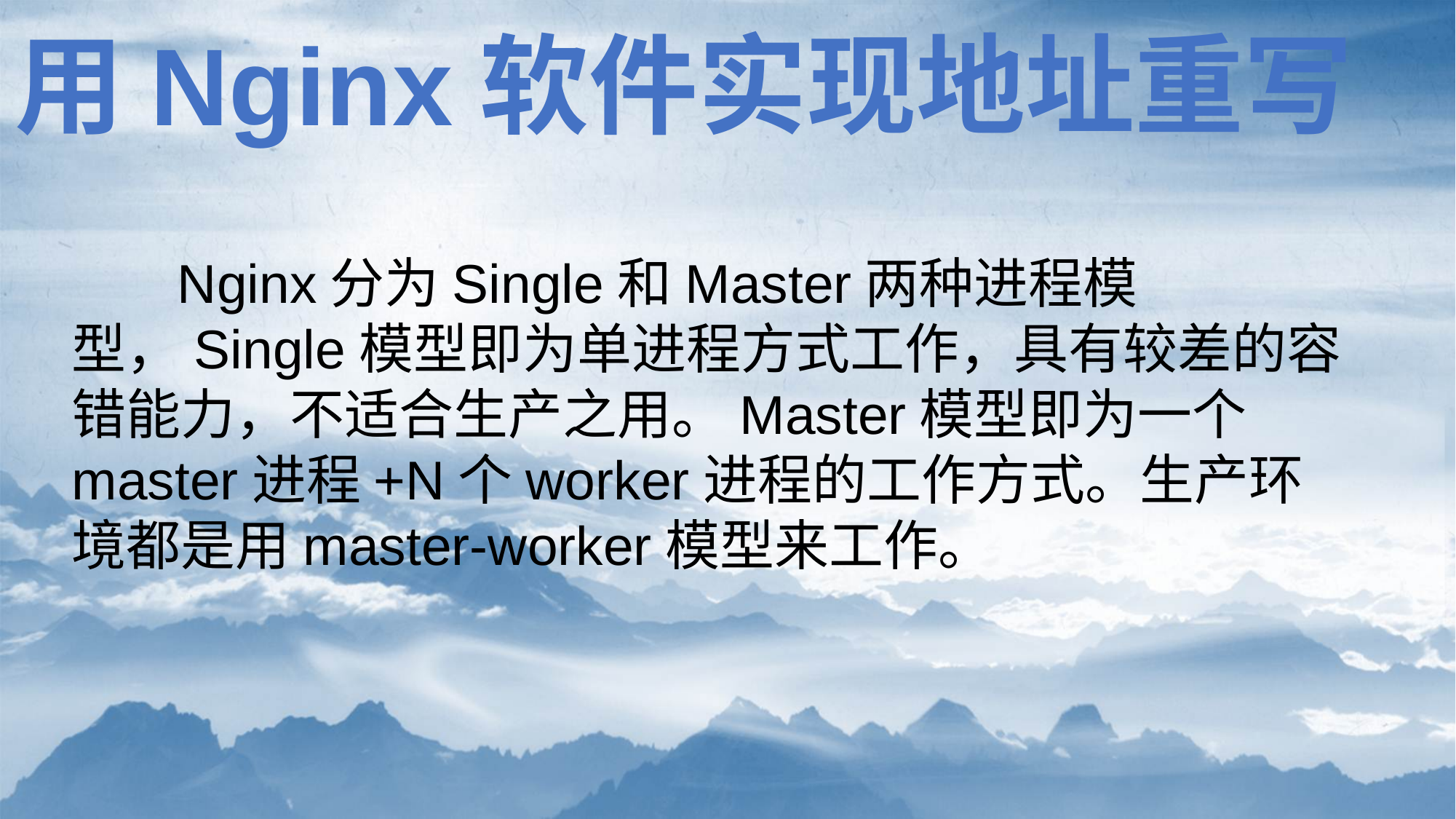

用Nginx软件实现地址重写
       Nginx分为Single和Master两种进程模型，Single模型即为单进程方式工作，具有较差的容错能力，不适合生产之用。Master模型即为一个master进程+N个worker进程的工作方式。生产环境都是用master-worker模型来工作。